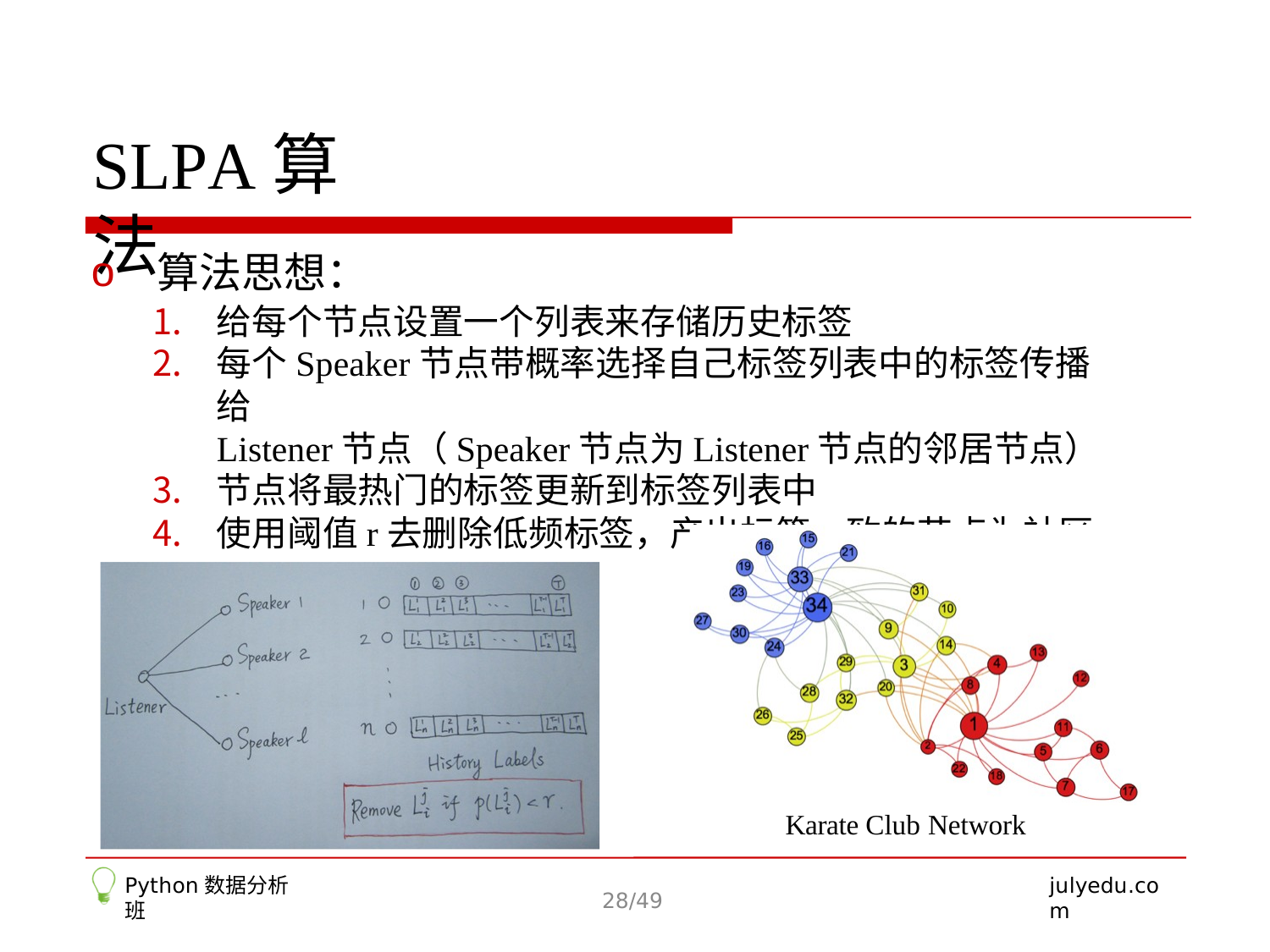

# SLPA算法

算法思想：
给每个节点设置一个列表来存储历史标签
每个Speaker节点带概率选择自己标签列表中的标签传播给
Listener节点（Speaker节点为Listener节点的邻居节点）
节点将最热门的标签更新到标签列表中
使用阈值r去删除低频标签，产出标签一致的节点为社区

Karate Club Network

Python数据分析班
julyedu.com
28/49